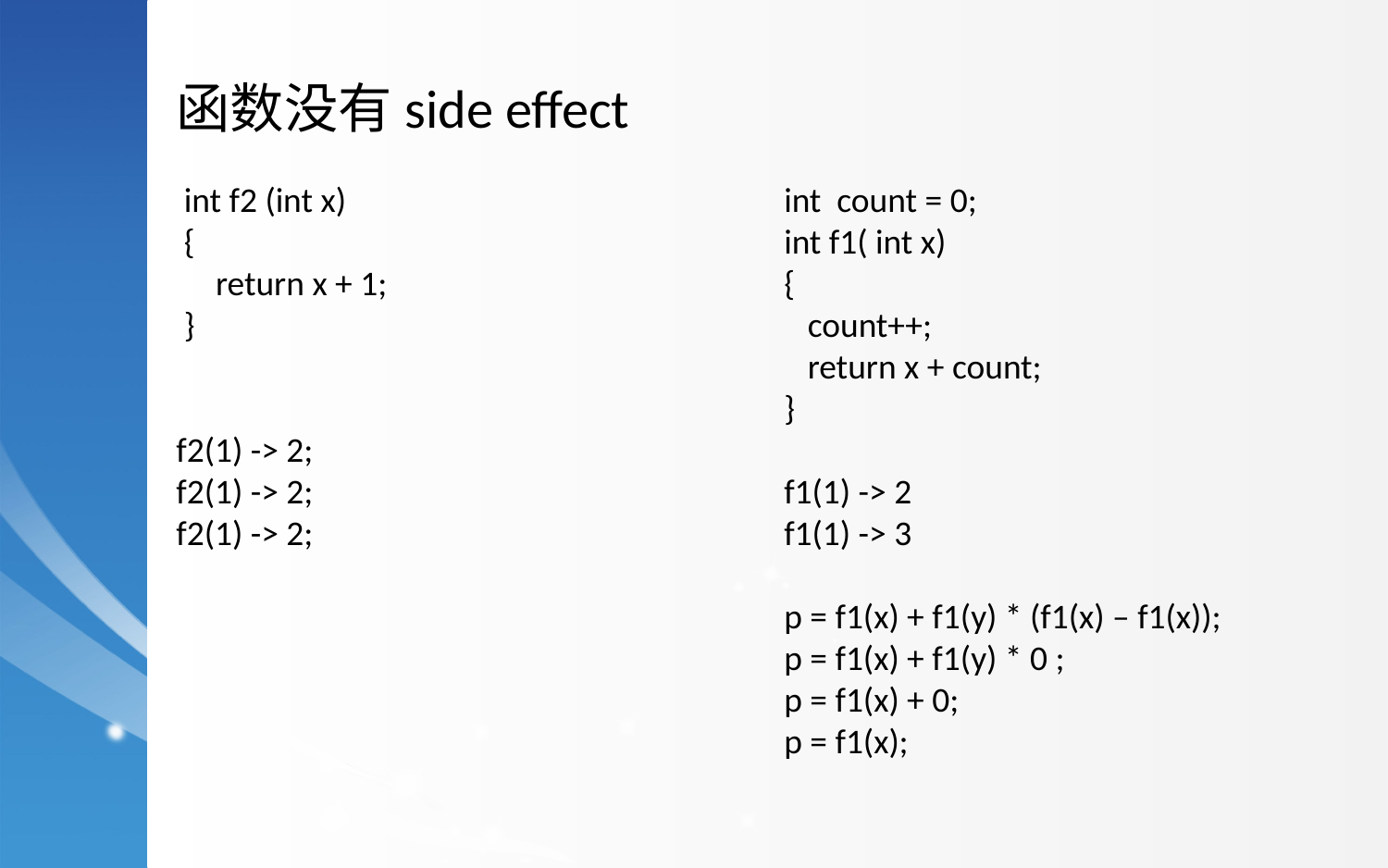

函数没有side effect
 int f2 (int x)
 {
     return x + 1;
 }

f2(1) -> 2;
f2(1) -> 2;
f2(1) -> 2;

int  count = 0;
int f1( int x)
{
   count++;
   return x + count;
}

f1(1) -> 2
f1(1) -> 3

p = f1(x) + f1(y) * (f1(x) – f1(x));
p = f1(x) + f1(y) * 0 ;
p = f1(x) + 0;
p = f1(x);